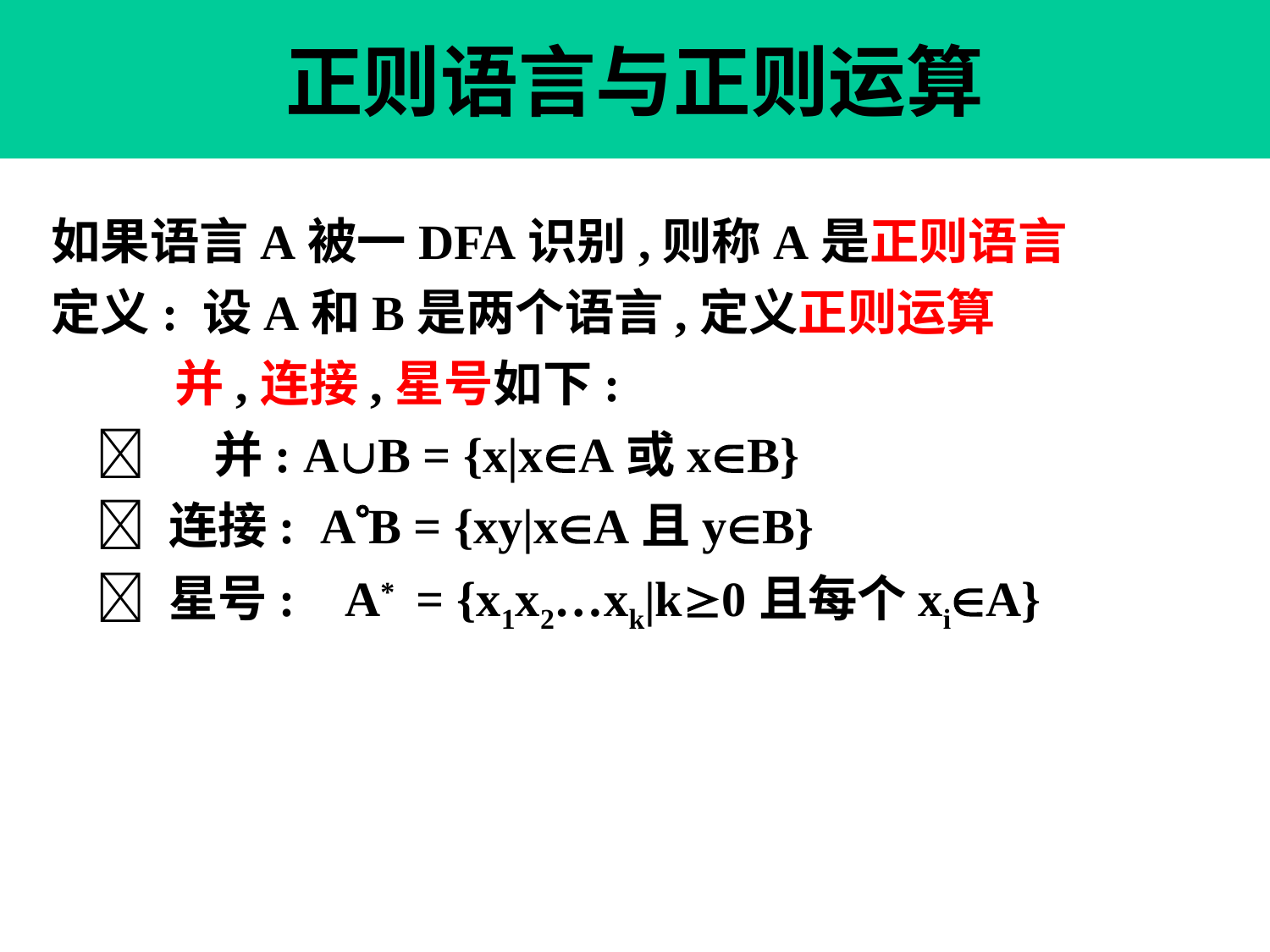

# 正则语言与正则运算
如果语言A被一DFA识别,则称A是正则语言
定义: 设A和B是两个语言,定义正则运算
           并,连接,星号如下:
    •     并: A∪B = {x|x∈A或x∈B}
    • 连接:  A°B = {xy|x∈A且y∈B}
    • 星号:    A*   = {x1x2…xk|k≥0且每个xi∈A}